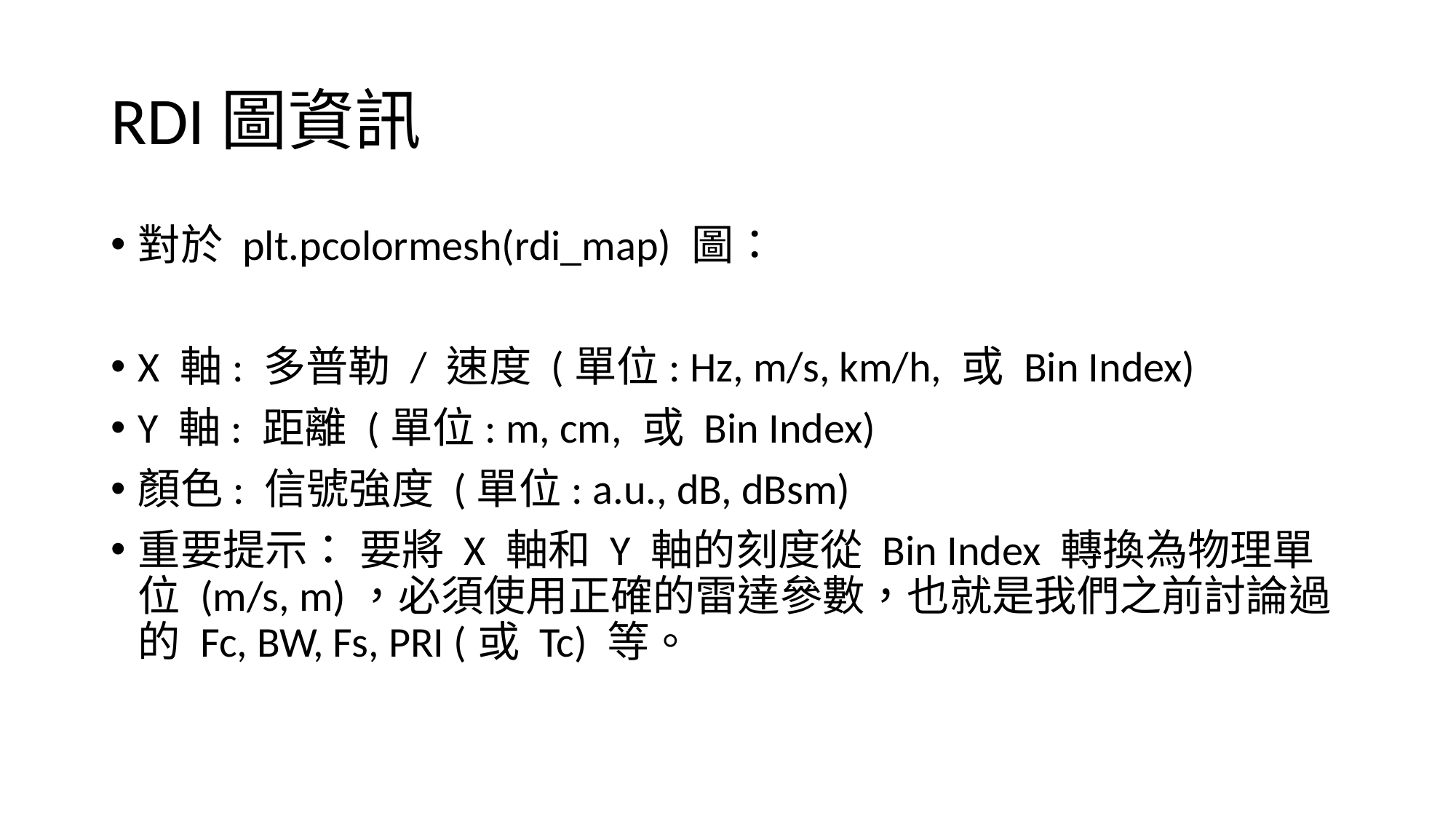

# RDI圖資訊
對於 plt.pcolormesh(rdi_map) 圖：

X 軸: 多普勒 / 速度 (單位: Hz, m/s, km/h, 或 Bin Index)
Y 軸: 距離 (單位: m, cm, 或 Bin Index)
顏色: 信號強度 (單位: a.u., dB, dBsm)
重要提示： 要將 X 軸和 Y 軸的刻度從 Bin Index 轉換為物理單位 (m/s, m)，必須使用正確的雷達參數，也就是我們之前討論過的 Fc, BW, Fs, PRI (或 Tc) 等。